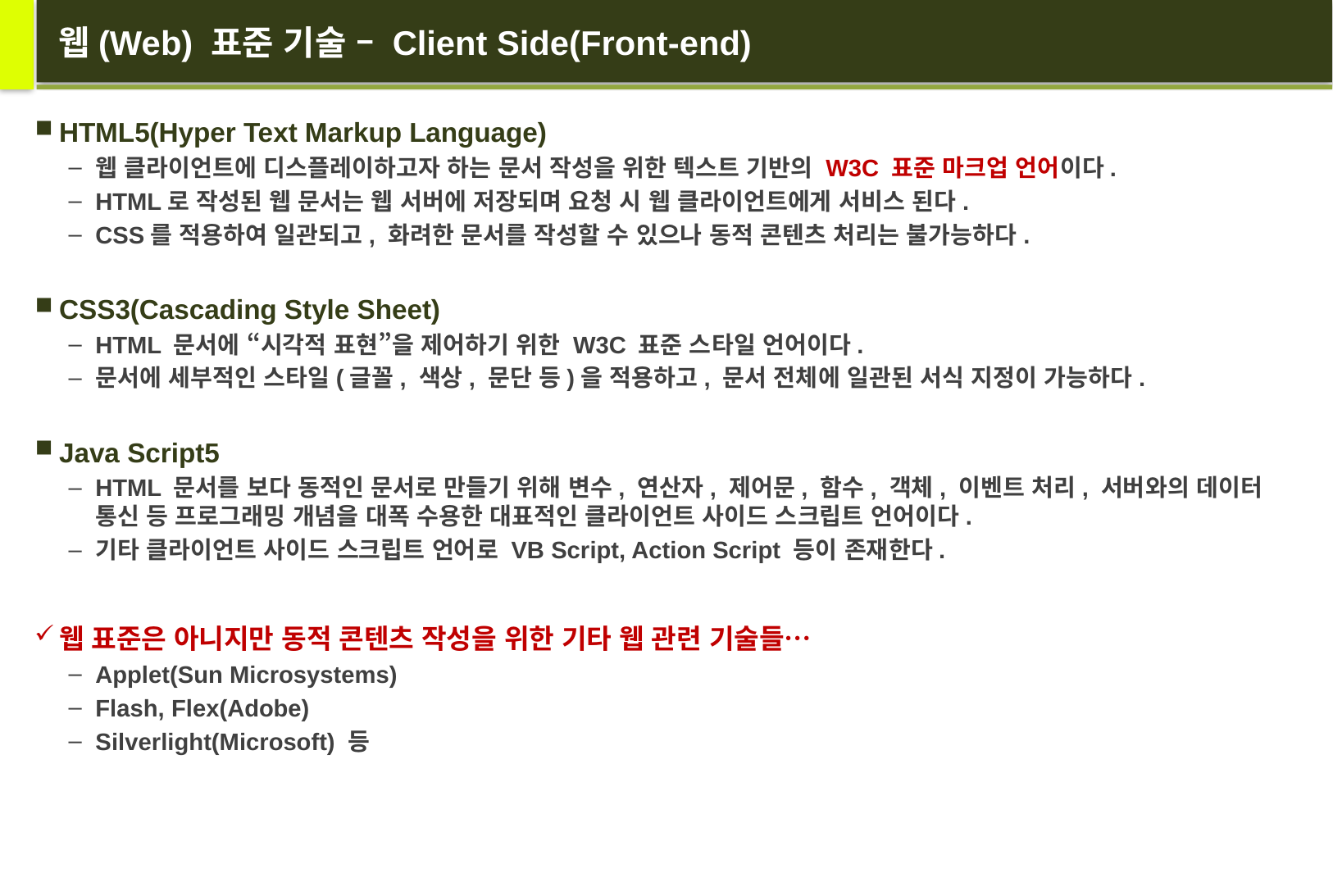

# 웹(Web) 표준 기술 – Client Side(Front-end)
HTML5(Hyper Text Markup Language)
웹 클라이언트에 디스플레이하고자 하는 문서 작성을 위한 텍스트 기반의 W3C 표준 마크업 언어이다.
HTML로 작성된 웹 문서는 웹 서버에 저장되며 요청 시 웹 클라이언트에게 서비스 된다.
CSS를 적용하여 일관되고, 화려한 문서를 작성할 수 있으나 동적 콘텐츠 처리는 불가능하다.

CSS3(Cascading Style Sheet)
HTML 문서에 “시각적 표현”을 제어하기 위한 W3C 표준 스타일 언어이다.
문서에 세부적인 스타일(글꼴, 색상, 문단 등)을 적용하고, 문서 전체에 일관된 서식 지정이 가능하다.

Java Script5
HTML 문서를 보다 동적인 문서로 만들기 위해 변수, 연산자, 제어문, 함수, 객체, 이벤트 처리, 서버와의 데이터 통신 등 프로그래밍 개념을 대폭 수용한 대표적인 클라이언트 사이드 스크립트 언어이다.
기타 클라이언트 사이드 스크립트 언어로 VB Script, Action Script 등이 존재한다.

웹 표준은 아니지만 동적 콘텐츠 작성을 위한 기타 웹 관련 기술들…
Applet(Sun Microsystems)
Flash, Flex(Adobe)
Silverlight(Microsoft) 등